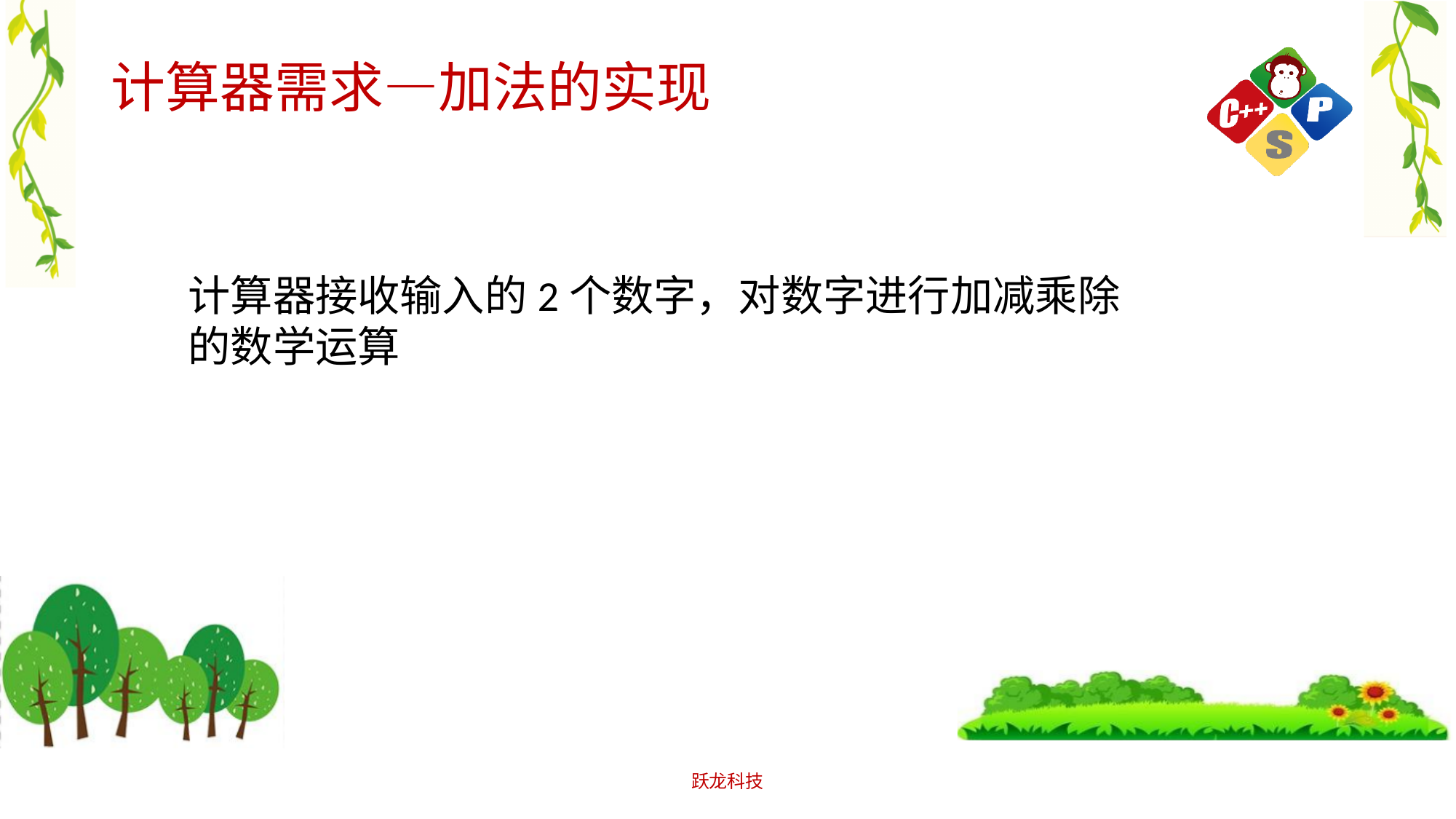

# 计算器需求—加法的实现
计算器接收输入的2个数字，对数字进行加减乘除的数学运算
跃龙科技